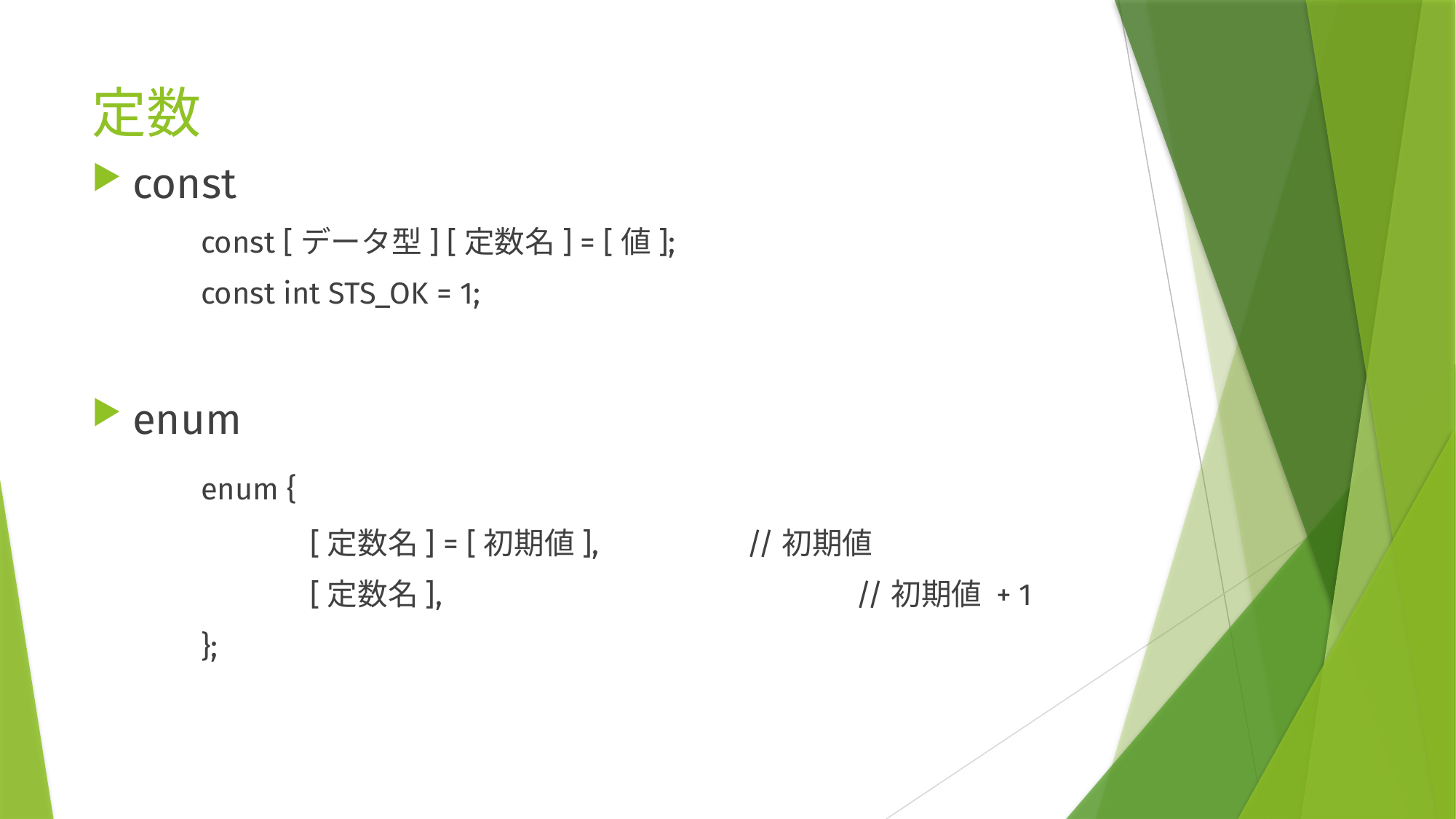

# 定数
const
	const [データ型] [定数名] = [値];
	const int STS_OK = 1;

enum
	enum {
		[定数名] = [初期値],		//初期値
		[定数名],				//初期値 + 1
	};